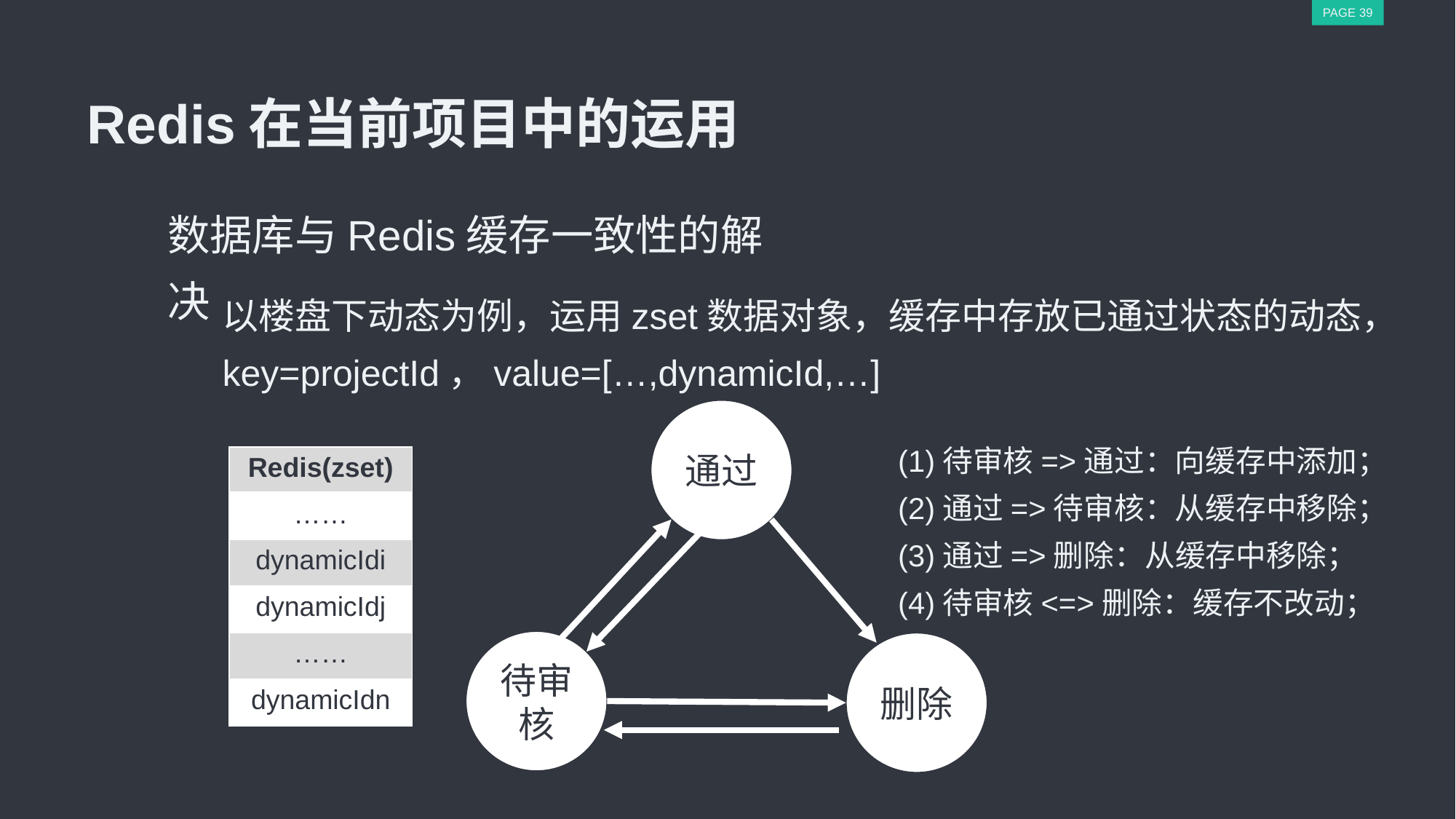

PAGE 39
Redis在当前项目中的运用
数据库与Redis缓存一致性的解决
以楼盘下动态为例，运用zset数据对象，缓存中存放已通过状态的动态，key=projectId，value=[…,dynamicId,…]
通过
待审核
删除
(1)待审核=>通过：向缓存中添加；
(2)通过=>待审核：从缓存中移除；
(3)通过=>删除：从缓存中移除；
(4)待审核<=>删除：缓存不改动；
| Redis(zset) |
| --- |
| …… |
| dynamicIdi |
| dynamicIdj |
| …… |
| dynamicIdn |